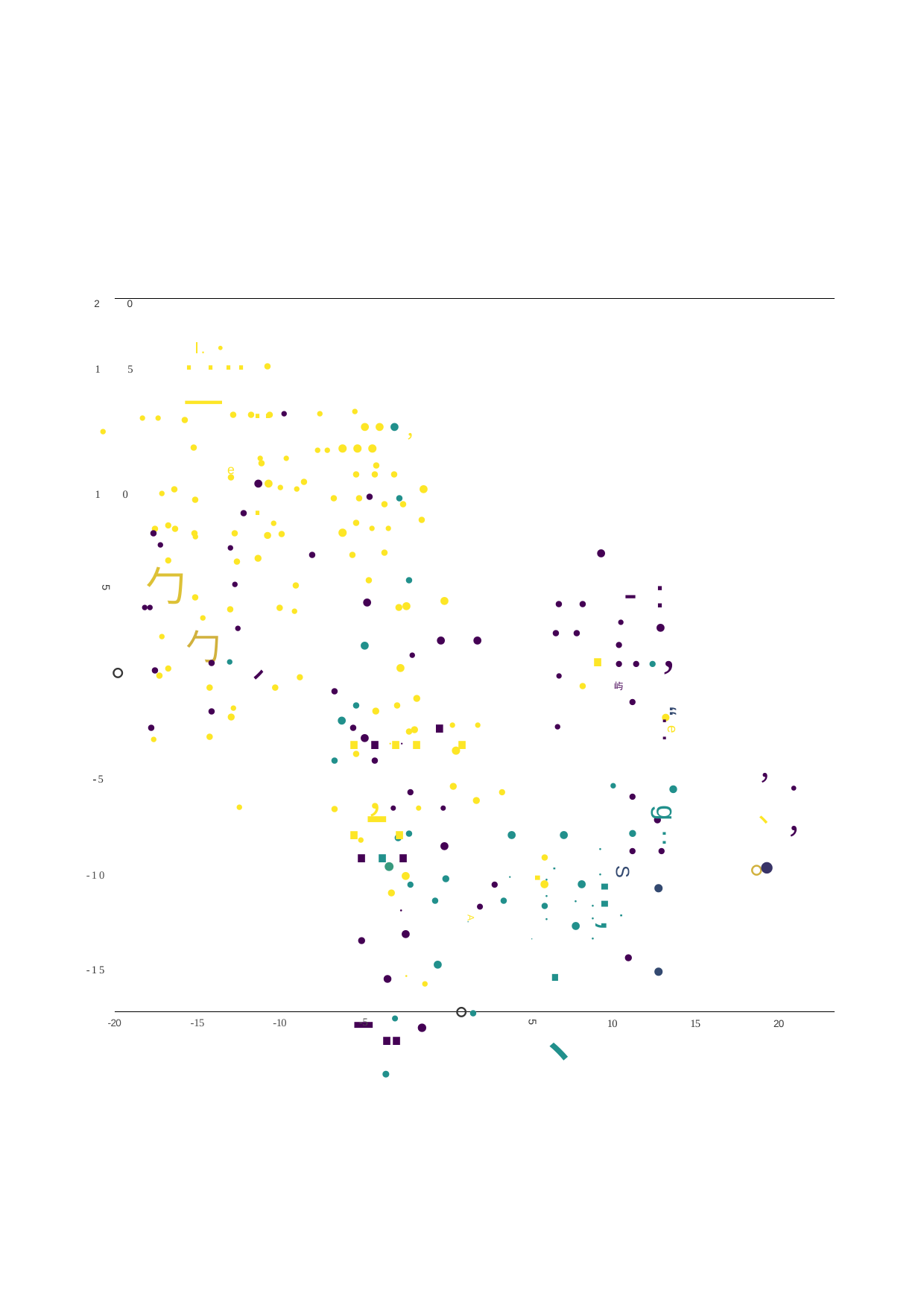

20

.I..•..．一．．．
15 ．••
．．． ．．．．
..．.
....
．
•••
••．． ．	． ．．
．
，
．．
．••．•
．．．．
．
．
．
．
．
e ．．
．
••
．．．
••．．．
10
．．勹．．．勹．	．
．．．． ．．．．
．．
．．．
．
．． ．．
．．••．••
． ．
．．- :	．
．． ．
．
5
．．．．．．
．．
．
.:..,
．．•• ．屿
．．．．．，
．．
•．•．••．
。
．、
．．．．．
....·..-.
．
．••	．
•
．
“·e·
•．••．•
•••．．．•．•．．
．．．．．
，．、，
。
-5
．．
...．-..
g ··
．．
..
．．．．
．．
．．
．
．
S..·,·.
A.
-10
．
．．
． ．   ．
．
．
．．  ．
．
.、
.
-15
。

-5
-15
-10
10
15
-20
20
5